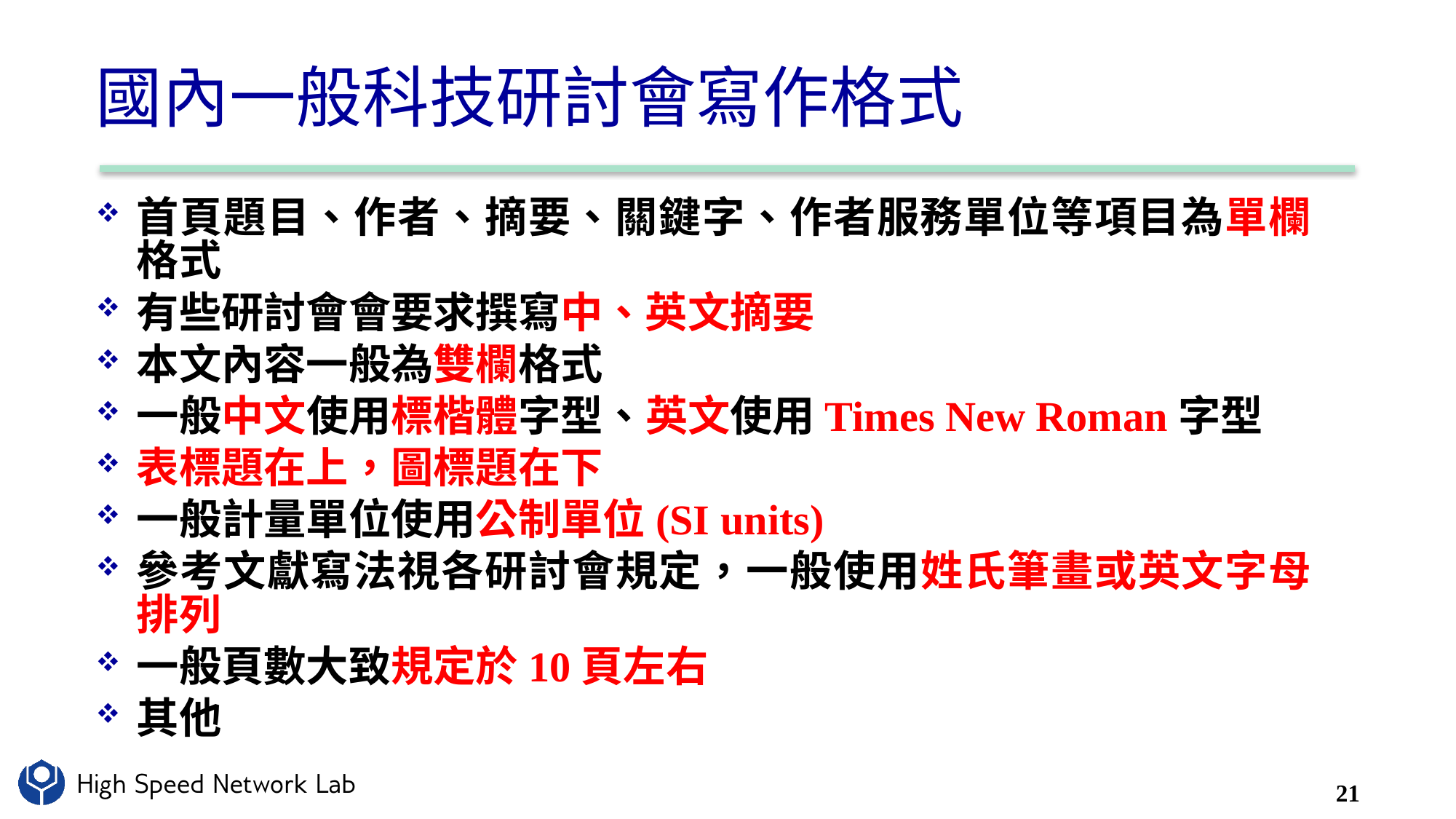

# 國內一般科技研討會寫作格式
首頁題目、作者、摘要、關鍵字、作者服務單位等項目為單欄格式
有些研討會會要求撰寫中、英文摘要
本文內容一般為雙欄格式
一般中文使用標楷體字型、英文使用Times New Roman字型
表標題在上，圖標題在下
一般計量單位使用公制單位(SI units)
參考文獻寫法視各研討會規定，一般使用姓氏筆畫或英文字母排列
一般頁數大致規定於10頁左右
其他

21